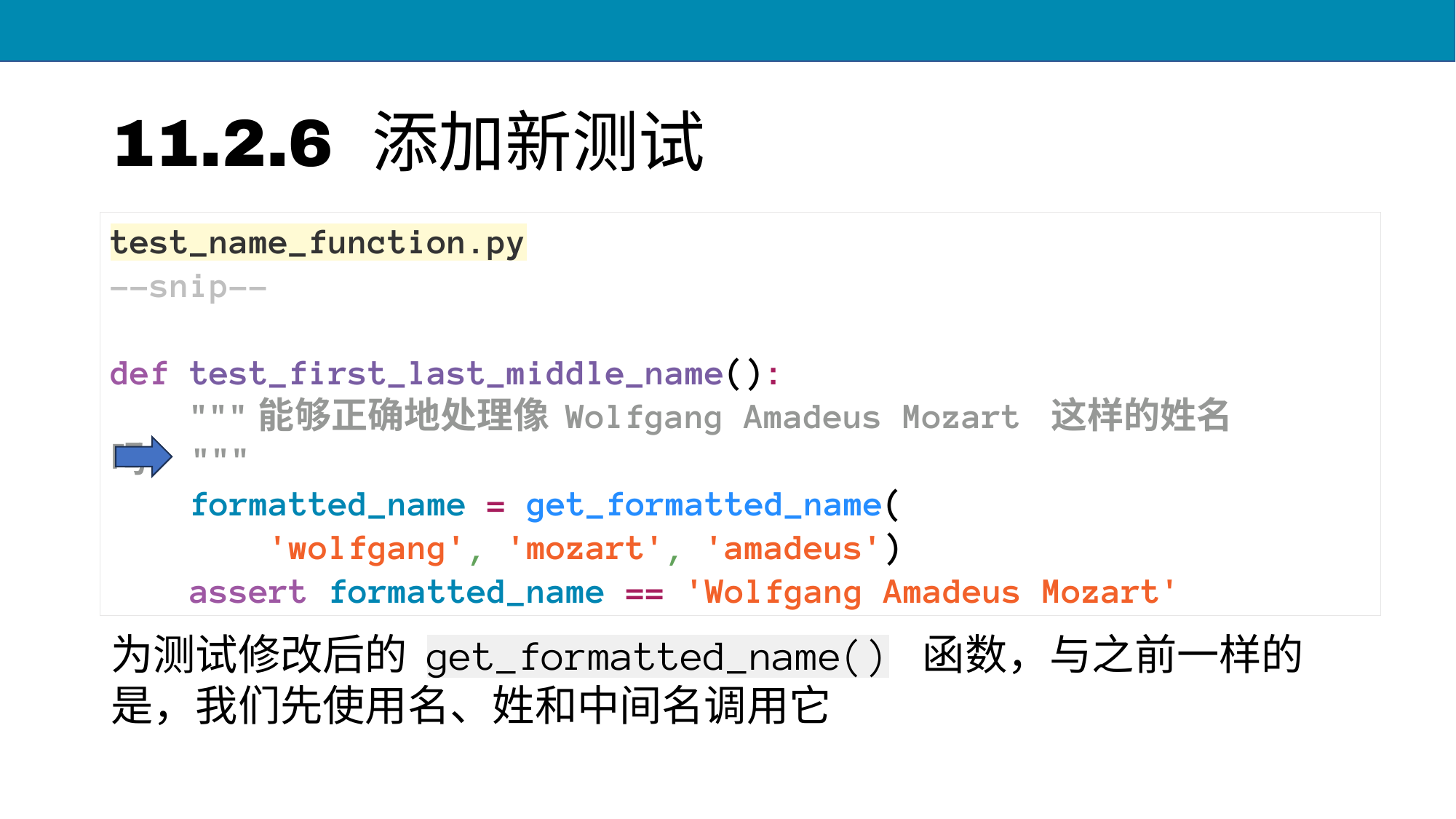

# 11.2.6 添加新测试
test_name_function.py
--snip--
def test_first_last_middle_name():
    """能够正确地处理像 Wolfgang Amadeus Mozart 这样的姓名吗？"""
    formatted_name = get_formatted_name(
        'wolfgang', 'mozart', 'amadeus')
    assert formatted_name == 'Wolfgang Amadeus Mozart'

为测试修改后的 get_formatted_name() 函数，与之前一样的是，我们先使用名、姓和中间名调用它